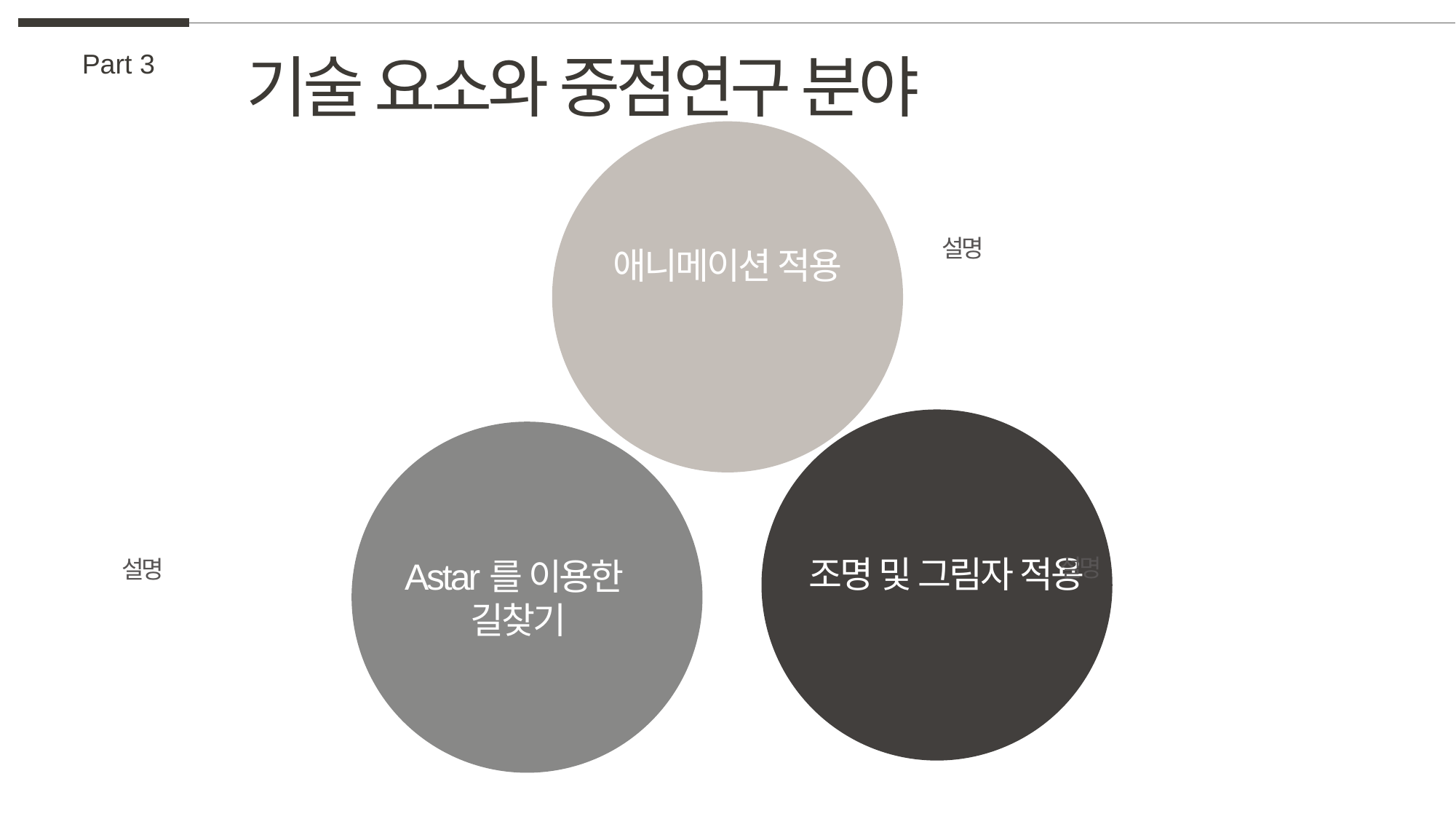

기술 요소와 중점연구 분야
Part 3

설명
애니메이션 적용

조명 및 그림자 적용
설명
Astar를 이용한
길찾기
설명